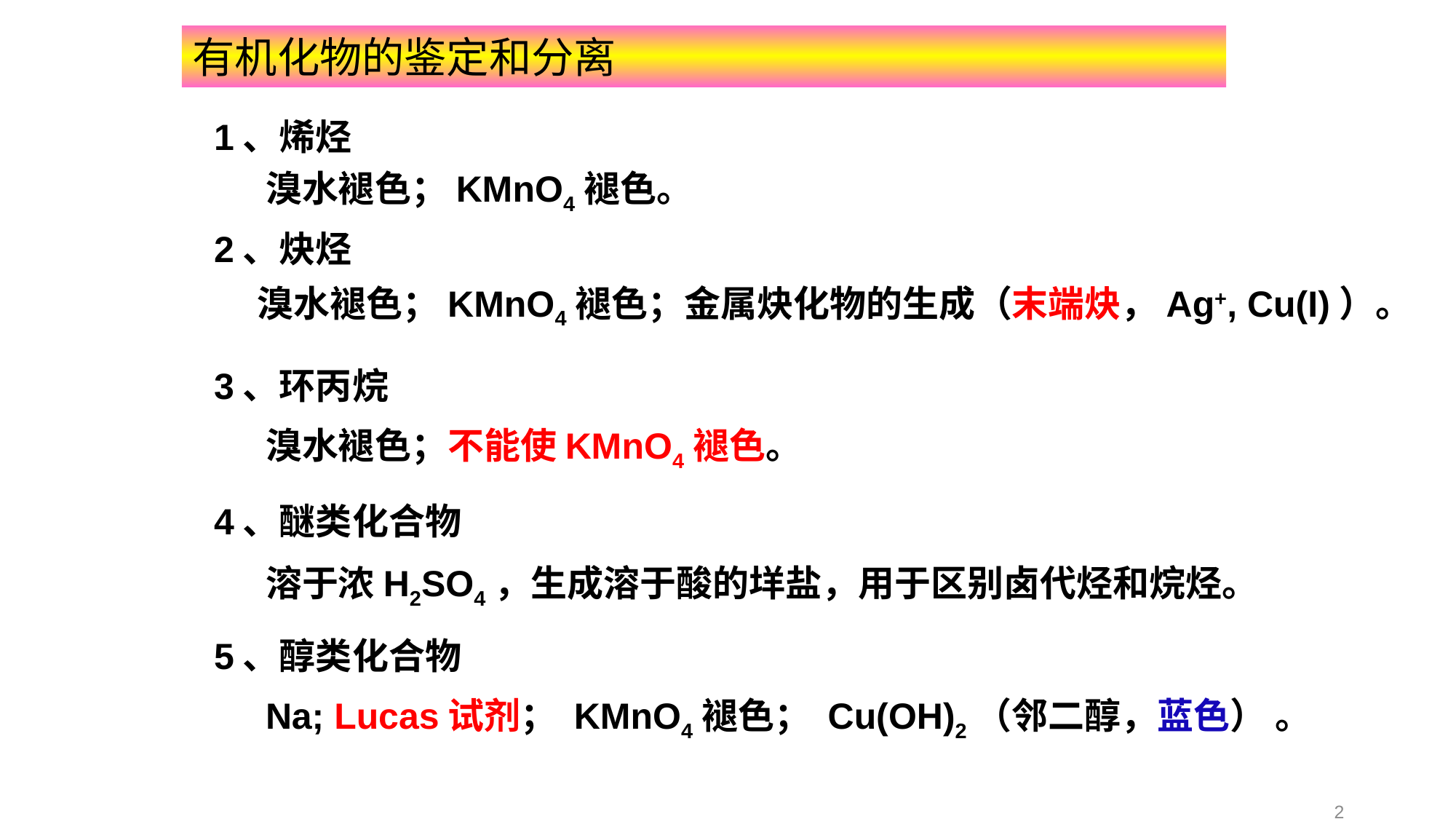

有机化物的鉴定和分离
1、烯烃
溴水褪色；KMnO4褪色。
2、炔烃
溴水褪色；KMnO4褪色；金属炔化物的生成（末端炔，Ag+, Cu(I)）。
3、环丙烷
溴水褪色；不能使KMnO4褪色。
4、醚类化合物
溶于浓H2SO4，生成溶于酸的垟盐，用于区别卤代烃和烷烃。
5、醇类化合物
Na; Lucas试剂； KMnO4褪色； Cu(OH)2（邻二醇，蓝色） 。
2